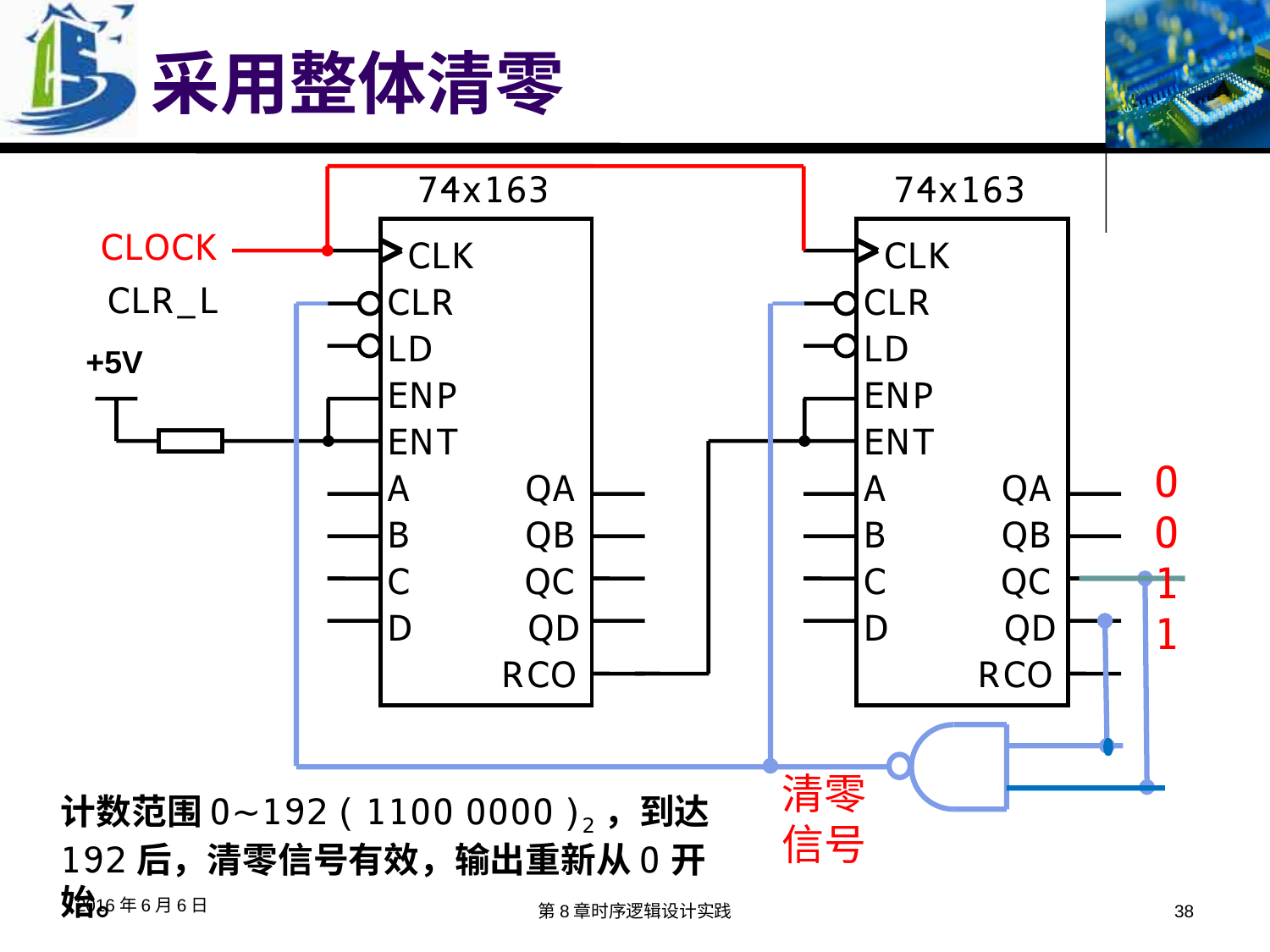

# 采用整体清零
74x163
  CLK
CLR
LD
ENP
ENT
A           QA
B           QB
C           QC
D           QD
           RCO

74x163
  CLK
CLR
LD
ENP
ENT
A           QA
B           QB
C           QC
D           QD
           RCO

CLOCK

CLR_L

+5V

0011
清零信号
计数范围0~192 ( 1100 0000 )2，到达192后，清零信号有效，输出重新从0开始。
2016年6月6日
第8章时序逻辑设计实践
38